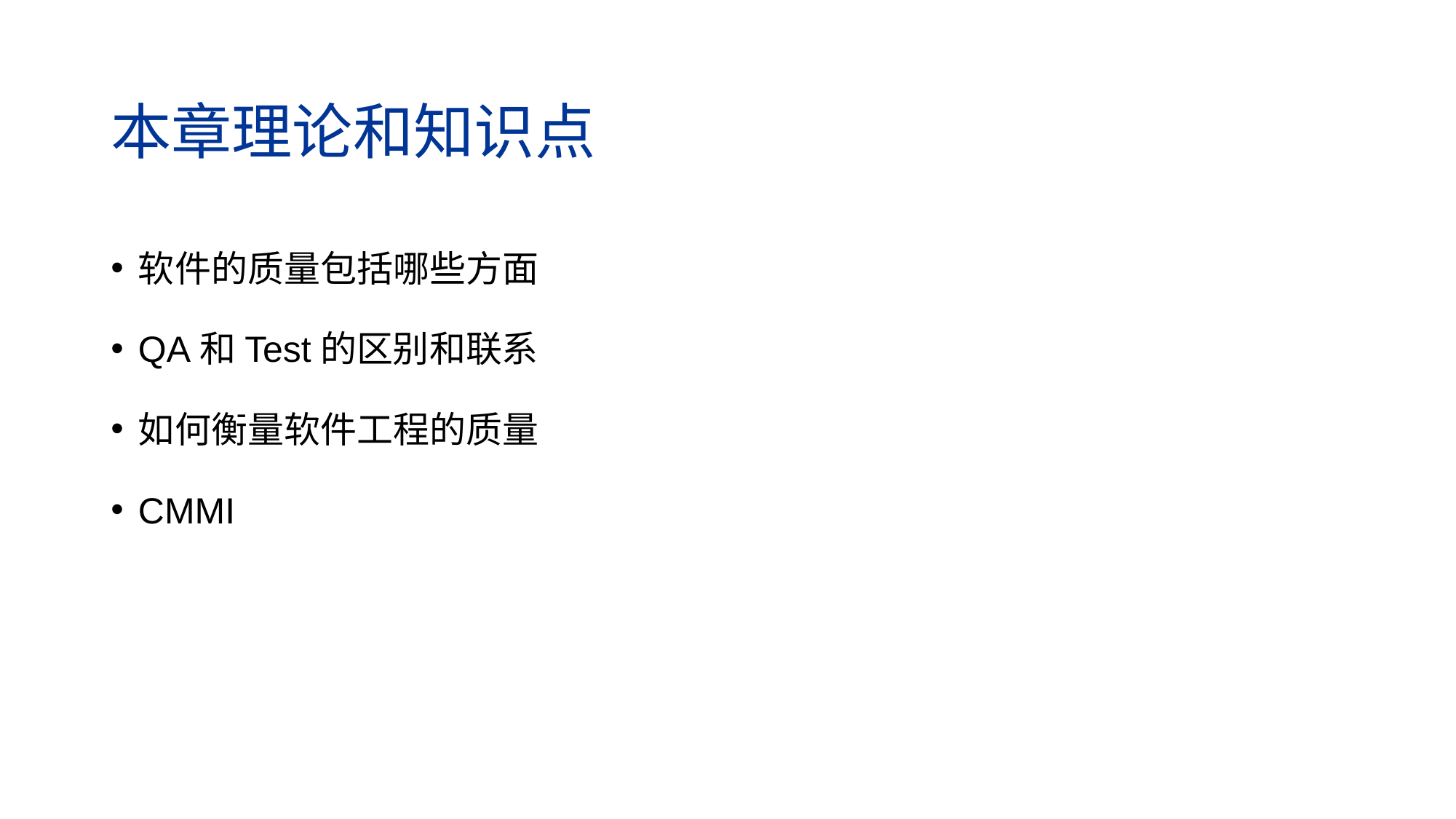

# 本章理论和知识点
软件的质量包括哪些方面
QA和Test的区别和联系
如何衡量软件工程的质量
CMMI